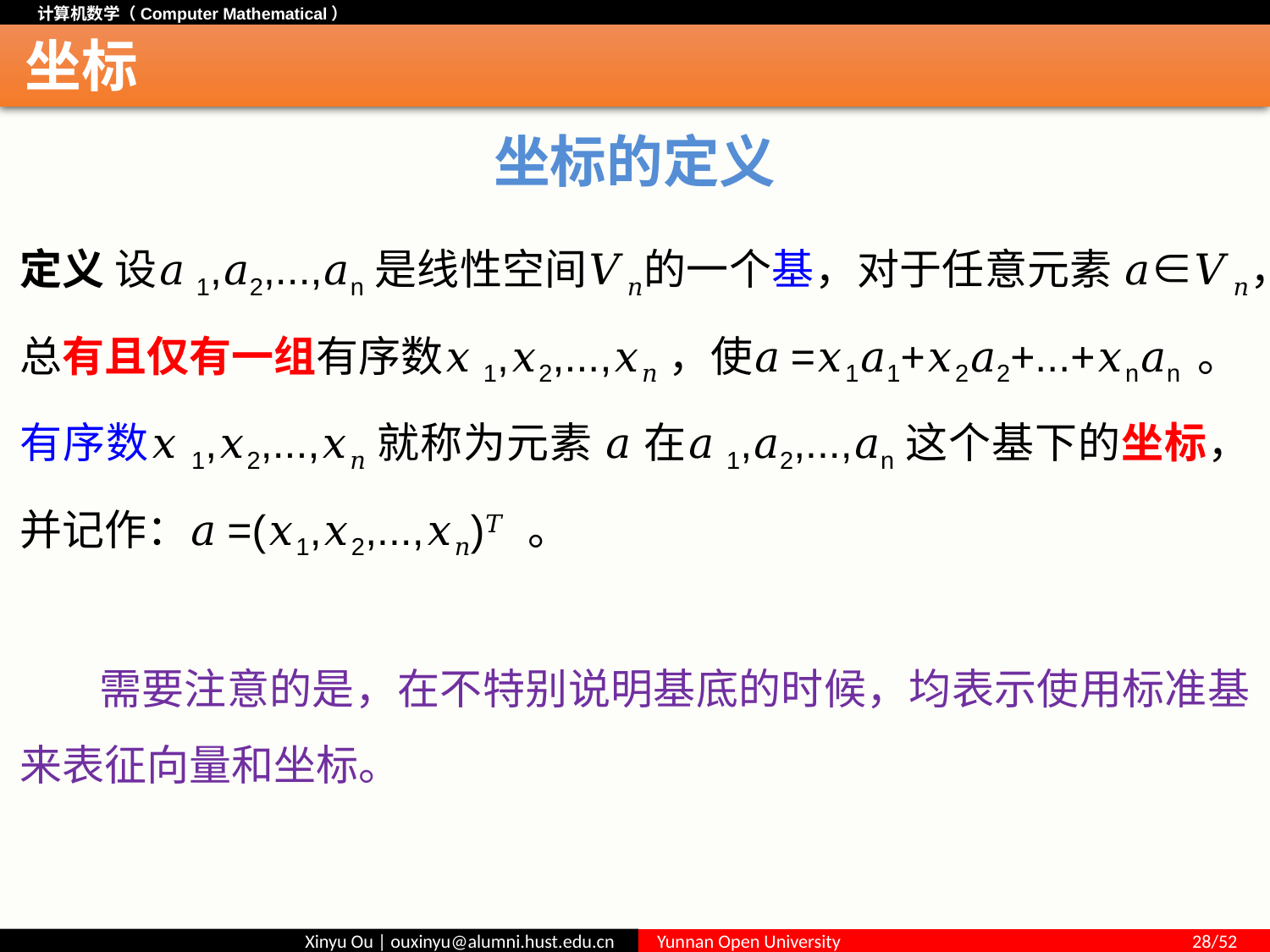

# 坐标
坐标的定义
定义 设𝑎1,𝑎2,...,𝑎n是线性空间𝑉𝑛的一个基，对于任意元素 𝑎∈𝑉𝑛，总有且仅有一组有序数𝑥1,𝑥2,...,𝑥𝑛，使𝑎=𝑥1𝑎1+𝑥2𝑎2+...+𝑥n𝑎n 。
有序数𝑥1,𝑥2,...,𝑥𝑛就称为元素 𝑎 在𝑎1,𝑎2,...,𝑎n这个基下的坐标，并记作：𝑎=(𝑥1,𝑥2,...,𝑥𝑛)𝑇 。

       需要注意的是，在不特别说明基底的时候，均表示使用标准基来表征向量和坐标。